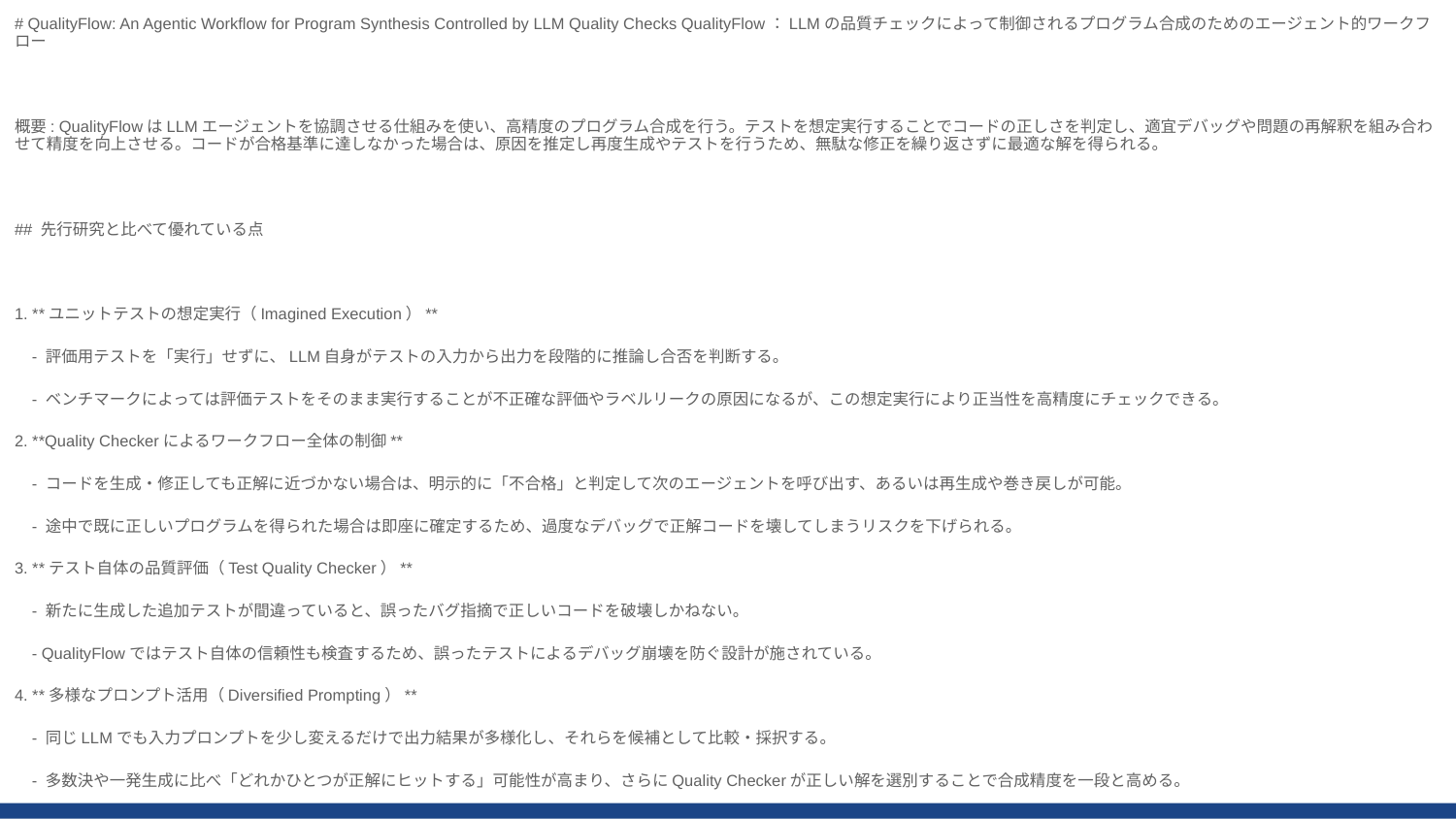

# QualityFlow: An Agentic Workflow for Program Synthesis Controlled by LLM Quality Checks QualityFlow：LLMの品質チェックによって制御されるプログラム合成のためのエージェント的ワークフロー

概要: QualityFlowはLLMエージェントを協調させる仕組みを使い、高精度のプログラム合成を行う。テストを想定実行することでコードの正しさを判定し、適宜デバッグや問題の再解釈を組み合わせて精度を向上させる。コードが合格基準に達しなかった場合は、原因を推定し再度生成やテストを行うため、無駄な修正を繰り返さずに最適な解を得られる。

## 先行研究と比べて優れている点

1. **ユニットテストの想定実行（Imagined Execution）**
    - 評価用テストを「実行」せずに、LLM自身がテストの入力から出力を段階的に推論し合否を判断する。
    - ベンチマークによっては評価テストをそのまま実行することが不正確な評価やラベルリークの原因になるが、この想定実行により正当性を高精度にチェックできる。
2. **Quality Checkerによるワークフロー全体の制御**
    - コードを生成・修正しても正解に近づかない場合は、明示的に「不合格」と判定して次のエージェントを呼び出す、あるいは再生成や巻き戻しが可能。
    - 途中で既に正しいプログラムを得られた場合は即座に確定するため、過度なデバッグで正解コードを壊してしまうリスクを下げられる。
3. **テスト自体の品質評価（Test Quality Checker）**
    - 新たに生成した追加テストが間違っていると、誤ったバグ指摘で正しいコードを破壊しかねない。
    - QualityFlowではテスト自体の信頼性も検査するため、誤ったテストによるデバッグ崩壊を防ぐ設計が施されている。
4. **多様なプロンプト活用（Diversified Prompting）**
    - 同じLLMでも入力プロンプトを少し変えるだけで出力結果が多様化し、それらを候補として比較・採択する。
    - 多数決や一発生成に比べ「どれかひとつが正解にヒットする」可能性が高まり、さらにQuality Checkerが正しい解を選別することで合成精度を一段と高める。

---

## 5. 技術的手法

### 5.1 Program Generator

問題文と可視テスト（評価テストと同一の場合がある）を受け取り、最初のコード案を生成するエージェント。初回出力は不完全または不正解の可能性があるため、生成直後にCode Quality Checkerによる想定実行判定が行われる。

### 5.2 Code Quality Checker

プログラムが正しいかをLLMが模擬実行して評価する中核エージェント。複数のテストを段階的に解析し、すべて合格と判断できればプログラムを“正解”として確定する。不合格ならさらなる修正ステップに進む。実行を介さずとも高精度で判断できるため、ベンチマーク側の制約を破らずに評価を行える。

### 5.3 Test Designer

可視テストが少なかったり、評価テストを実行できなかったりする場合に追加のテストケースを生成するエージェント。単純なコーナーケースだけでなく、広範な場面を網羅するテストを出すことでデバッグの助けとなる。

### 5.4 Test Quality Checker

Test Designerが生成したテスト自体の妥当性をチェックするエージェント。問題要件から外れた誤テストを除外しないと、自己デバッグに悪影響を及ぼすため、事前にテストの品質を見極めて破棄・採択を行う役割を果たす。

### 5.5 Self-Debugger

不合格となったプログラムを再度修正するエージェント。追加テストを実際に実行し、得られたエラーログや失敗結果を元にコードを段階的に更新する。必要に応じて複数回繰り返し、修正後は再びCode Quality Checkerの想定実行評価へ送られる。

### 5.6 Problem Clarifier

コードをいくら直しても正解に到達しない場合、問題文の解釈自体を誤っている恐れがある。そこで「問題を再定義・再解釈」するエージェントを投入し、新たな視点でProgram Generatorにコードを再生成させる。最終的に改善が見られない場合は当初のコードを保持し、不要な改変を巻き戻す（Revert）仕組みが導入されている。

### 5.7 Diversified Prompting

異なる文章でLLMにプロンプトを与え、複数のコード生成結果やテスト生成結果を得る。単独の答えや多数決よりも多様性重視で候補の幅を広げ、Code Quality Checkerが正しい解を採択する戦略により精度を高める。

---

## QualityFlowの全体構成

### フロー概略

1. **Program Generator**
    - 問題文と可視テスト（あるいは評価に関連したテスト）を入力し、初回のコード案を生成。
2. **Code Quality Checker**
    - 生成されたコードを「想定実行（Imagined Execution）」によってテスト合格かどうか判定。
    - 合格なら終了、不合格なら次へ進む。
3. **Test Designer**（必要に応じて）
    - 上記の合格判定を通らなかった場合、追加テストを複数生成。
4. **Test Quality Checker**（オプション）
    - 生成されたテスト自体が妥当かどうかを問題文のみから判定し、不適切なテストを破棄。
5. **Self-Debugger**
    - 追加テストを（許可される範囲で）実行し、エラーメッセージや失敗原因を解析してコードを修正。
    - 再修正されたコードは再度Code Quality Checkerへ送る。
6. **Problem Clarifier**
    - デバッグを複数回繰り返しても正解に至らない場合、問題理解を誤っている可能性があるため「再解釈」して生成し直す。
    - それでも合格しなければ初期版に巻き戻す（Revert）。

### 実行の流れ

- メインの制御スクリプト（“オーケストレーター”）が、上記エージェントを順番に呼び出し、各ステップの結果をもとに次にどのエージェントを呼ぶかを決定する。
- エージェント間では「生成コード」「生成テスト」「テストの成否」「実行ログ」「Clarifierで再解釈した問題文」などのデータを受け渡す。

---

## 各エージェントの参考プロンプト例

以下はあくまでサンプルの日本語プロンプトです。実際には英語で書く場合やモデルの仕様に合わせて細かく調整します。重要なのは、何をエージェントに伝えたいのかを明示的に構造化したメッセージにすることです。

### 1. Program Generator

- **入力**: 問題文、可視テスト（ある場合）
- **出力**: コード

**参考プロンプト例**：

```
yaml
コピーする編集する
あなたは高性能なプログラム生成アシスタントです。
以下の問題文とテスト仕様に合致するPythonコードを作成してください。

---
【問題文】
{問題文ここに挿入}

【可視テスト】
{テスト仕様の例：例として "assert remove_Occ('hello','l') == 'heo'" など}
---

制約や注意点があれば明記してください。正しい出力を得るため、関数定義を以下のような形式でお願いします:
def 関数名(...):
    # 実装

必要なら補助関数を追加しても構いません。ではお願いします。

```

**ポイント**:

- 必要に応じて関数シグネチャを強制する（例：「solve()関数として書くこと」など）。
- テスト仕様が利用可能なら必ず提示することで、LLMにコード仕様をしっかり意識させる。

---

### 2. Code Quality Checker（想定実行）

- **入力**: 生成されたコード、可視テスト
- **出力**: コードが合格か不合格か（True/False）や、その理由

**参考プロンプト例**：

```
yaml
コピーする編集する
あなたはPythonコードを頭の中で段階的に実行し、テストを満たすかどうかを判断するエージェントです。
以下のコードとテストケースを読んで、“コードを想定実行”したうえで各テストの結果を推定してください。

---
【コード】
{生成されたコード}

【テストケース（期待動作）】
1) 入力... => 期待出力...
2) 入力... => 期待出力...
...

上記を踏まえて、テスト通過/失敗を論理的に判断し、もし失敗する場合はどの行が原因となりそうかを推測してください。
テストがすべて通ると考えられるなら "ACCEPT"、一つでも失敗があるなら "REJECT" と判断を出してください。

```

**ポイント**:

- 「段階的推論を行う」という指示を明示し、チェーン・オブ・ソート（CoT）を促す。
- 実際のPython実行をするのではなく、LLMがステップ実行をシミュレーションするイメージ。
- 出力は単純に「ACCEPT」or「REJECT」だけでなく、可能なら具体的な失敗原因を説明させる（後続のデバッグに役立つ）。

---

### 3. Test Designer

- **入力**: 問題文や既存テスト（可視テスト）
- **出力**: 追加テストの一覧

**参考プロンプト例**：

```
yaml
コピーする編集する
あなたはテストケースを考案するエージェントです。
以下の問題文に対して、多様な入力パターンを含むテストケース（入力例と期待される出力）をできるだけ10個ほど作成してください。

---
【問題文】
{問題文}

【既存テストケース】（省略可）

作成する際の注意:
- 典型的なパターンだけでなく、境界値や特殊文字等を含むケース
- 期待される出力については論理的に考え、問題要求を満たすものにする
- フォーマットは "入力 -> 期待出力" の形で列挙

お願いします。

```

**ポイント**:

- 普段のユニットテスト作成と同様、極端値・典型値・エラー系などを網羅するよう促す。
- ベンチマークの仕様により評価テストを直接使えないケースでは、この追加テストで自己デバッグに足る情報を補う。

---

### 4. Test Quality Checker（オプション）

- **入力**: 生成されたテストケース一覧、問題文
- **出力**: 有効なテスト（正しい期待結果を持つと推測されるもの）のリスト

**参考プロンプト例**：

```
yaml
コピーする編集する
あなたは追加テストの正当性を検証するエージェントです。
以下のテストが問題文と矛盾していないか、期待出力が論理的に正しいかを判断してください。

---
【問題文】
{問題文}

【生成されたテストケース】
1) 入力: ..., 期待出力: ...
2) 入力: ..., 期待出力: ...
...

矛盾している、あるいは出力が明らかに問題意図と合っていないテストがあれば理由を述べて破棄し、正当だと思うものだけをリストアップしてください。

```

**ポイント**:

- ここではまだ「生成コード」は参照せず、あくまで問題文ベースでテストの正当性を判断する。
- 誤った期待結果が書いてあるテストを“毒テスト”として除外することで、後続のSelf-Debuggerを誤誘導から守る。

---

### 5. Self-Debugger

- **入力**: コード、テストケース、（実際のテスト実行ログ）
- **出力**: 修正コード

**参考プロンプト例**：

```
yaml
コピーする編集する
あなたはコードを修正するエージェントです。以下のテストケースを実行した結果、失敗・エラーがあった場合のログを示します。
それを踏まえ、コードを改良し正しく通るように修正してください。元のコードにはコメントなどを追記しても構いません。

---
【現在のコード】
{現状のコード}

【テスト実行ログ】
- テスト1: 失敗 => 実際の出力..., 期待出力...
- テスト2: 成功
- テスト3: 実行時エラー => Error message: ...

修正理由と過程をステップバイステップで考えた上で、最終的な修正コードを提示してください。

```

**ポイント**:

- 実際のコード実行ログ（エラーメッセージやassert失敗メッセージなど）を入力に含める。
- “どこをどう直すか”を段階的に考えさせるチェーン・オブ・ソート思考を促す。
- 修正後は再度**Code Quality Checker**へ回して想定実行合格を確認する流れになる。

---

### 6. Problem Clarifier

- **入力**: 問題文、これまでのデバッグ状況（テスト失敗理由・改修回数など）
- **出力**: 再解釈された問題文や補足要求仕様

**参考プロンプト例**：

```
yaml
コピーする編集する
あなたは問題文を再解釈するエージェントです。
以下のコード修正を複数回試みましたが、いずれもテスト合格に至りませんでした。
この状況から考えられる「問題文のあいまいさ」や「追加仕様の可能性」を説明し、より明確な要件を再整理してください。

---
【問題文】
{元の問題文}

【これまでの失敗内容】（失敗したテストケース、コードの要点）

再整理した要件を基に、新しい指示書（ ClarifiedProblem ）として提示してください。回答形式は「ClarifiedProblem: ...」でお願いします。

```

**ポイント**:

- Problem Clarifierを挟むことで「本当に仕様があっているか？」を再検証し、コードの方向性をリセットできる。
- 出力した再解釈文を再度Program Generatorへ渡してコードを一新させる。
- それでも合格しなければ、初回生成コードに巻き戻すなど柔軟に対応する。

---

## 実装上の注意点

1. **オーケストレーターの設計**
    - 各エージェントの呼び出し順序とデータの受け渡しを明確化する。
    - 例えば「Program Generator → Code Quality Checker」で不合格なら「Test Designer → Test Quality Checker → Self-Debugger → Code Quality Checker…」といったフローをループする。
    - 一定の回数を超えても合格しない場合はProblem Clarifierへ進む。再生成後も不合格ならRevertする。
2. **想定実行と実際の実行**
    - MBPPのように評価テスト=可視テストの場合はラベルリークを防ぐため、Code Quality Checkerは「実行」ではなく「想定実行（Imagined Execution）」を行う。
    - HumanEvalのように可視テストと評価テストが別なら、Code Quality Checkerで実行が可能。研究論文では両パターンを比較し、性能の違いを検証している。
3. **Diversified Prompting**
    - 同一タスクでも複数のプロンプト（言い回し・順番・強調箇所が異なる）を与え、複数出力を並行取得する。
    - Code Quality Checkerにかけて合格したものがあれば即終了できるため、単一出力より成功確率が上がる。
4. **LLM固有の設定**
    - “temperature”や“top_p”といったパラメータをどの程度ランダム性高めにするか、エージェントごとに最適な設定が変わる可能性がある。
    - Test Designerは多様性を重視するためtemperatureを高めにし、Code Quality Checkerは安定性重視で低くするなど。
5. **ログと例外処理**
    - Self-Debuggerでの実行ログ（失敗箇所・スタックトレースなど）をどうフォーマットするか定める。
    - バグや無限ループになった場合にタイムアウトやリトライをどう扱うかも実装設計で重要。
6. **計算資源の確保**
    - プロンプトを多段階で呼び出すため、LLM APIコール回数が多くなる。スケールさせる場合はコストを考慮。
    - それでもモデルを再学習する必要がないため、大規模LLMファインチューニングに比べれば低コストで運用可能。

---

## 6. 使用用途

1. **プログラミング学習・オンラインジャッジへの適用**コードを提出しテストで合否判定する仕組みを模倣可能。問題文とユニットテストのみで高度なプログラム合成ができる。
2. **ソフトウェア開発現場での自動コード補助**自動生成した初期コードが正しいか逐次判断し、追加テストでバグを洗い出して修正。テスト不足のプロジェクトにも活用可能。
3. **評価テストの漏洩を避けたいベンチマークやコンテスト**想定実行によって、評価テストを直接走らせることなく合否を高精度で判定できる。

---

## 7. 次に読むべき論文・研究

1. **Reflexion**

    LLMによる自己反省・自己修正を提案し、コードの部分的エラー検出や改良を行う枠組み。QualityFlowの自己デバッグ概念と比較しながら読むと理解が深まる。

2. **AgentCoder**

    複数エージェントを用いたコード生成フロー。テスト生成やテスト実行を組み合わせる点で近く、Quality Checkerのような合否判定がない点が対照的。

3. **Self-Debugging**

    テスト失敗情報を逐次取り込んで再生成・修正する代表的手法。QualityFlowとの違いは「テストそのものの品質監視（Test Quality Checker）」の有無や問題再解釈ステップなどにある。

4. **MetaGPT / Tree-of-Thoughts**

    複数の“思考”やエージェントが並行作業し、生成物を再評価するアプローチ。Diversified PromptingやQualityFlowの動的管理と類似したコンセプトを持つ研究事例として参照価値がある。

---

## まとめ

QualityFlowは、プログラム合成に特化した多エージェントの協調ワークフローであり、ユニットテストを使った自己デバッグ・想定実行（Imagined Execution）・テスト品質評価・問題再解釈を組み合わせることで、単なる一発の生成手法よりも高い合成精度を獲得する。特にQuality Checkerが合否判定を司ることで誤ったコードの早期排除や正答の迅速な確定が可能となり、MBPPやHumanEvalといった主要ベンチマークでSOTA水準のパフォーマンスを示した。各種エージェントが役割を分担しており、問題解釈の修正や誤テスト排除も含めた柔軟なフロー構築が本手法の大きな特徴である。